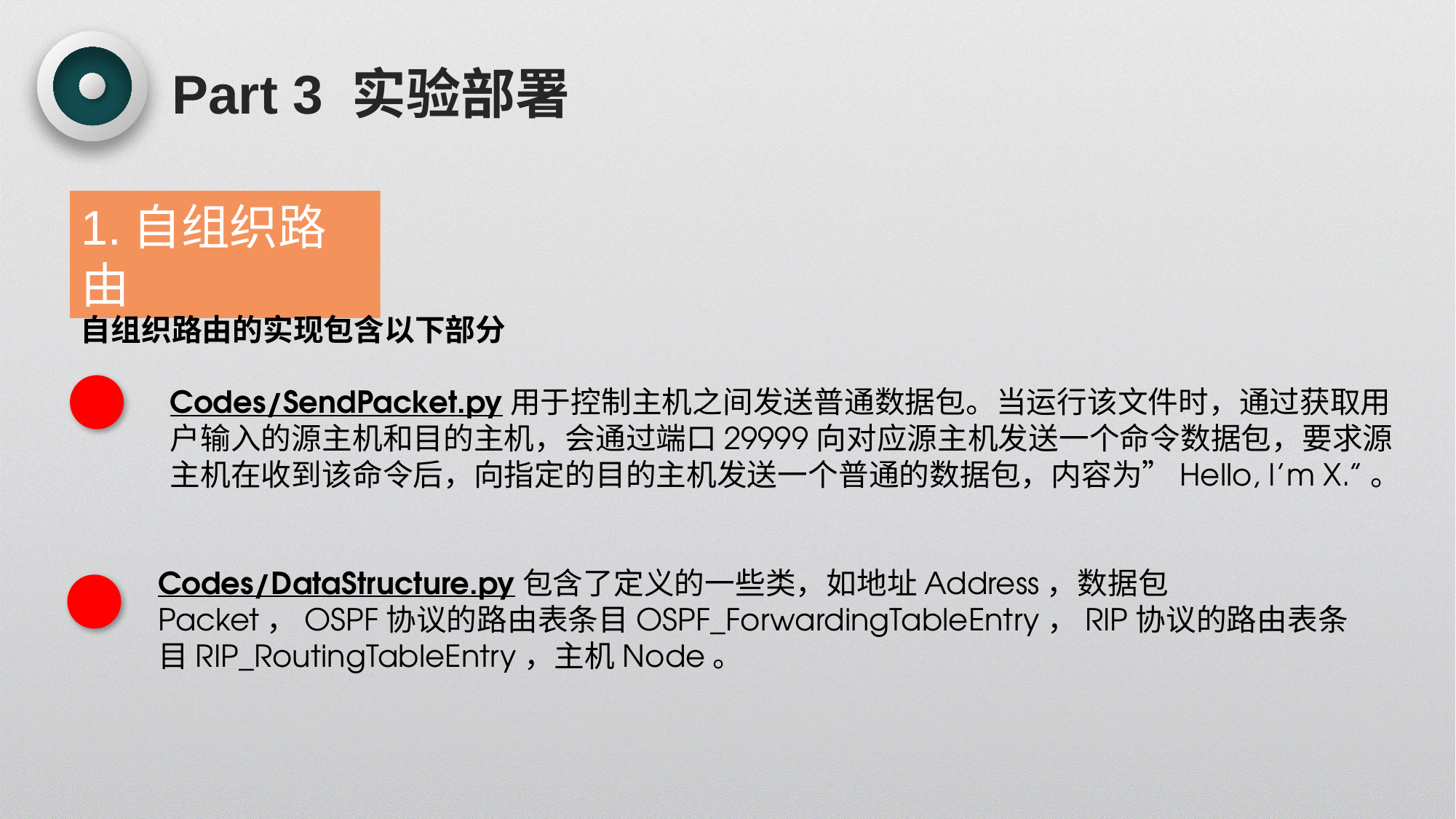

Part 3 实验部署
1.自组织路由
自组织路由的实现包含以下部分

Codes/SendPacket.py用于控制主机之间发送普通数据包。当运行该文件时，通过获取用户输入的源主机和目的主机，会通过端口29999向对应源主机发送一个命令数据包，要求源主机在收到该命令后，向指定的目的主机发送一个普通的数据包，内容为”Hello, I’m X.”。
Codes/DataStructure.py包含了定义的一些类，如地址Address，数据包Packet，OSPF协议的路由表条目OSPF_ForwardingTableEntry，RIP协议的路由表条目RIP_RoutingTableEntry，主机Node。